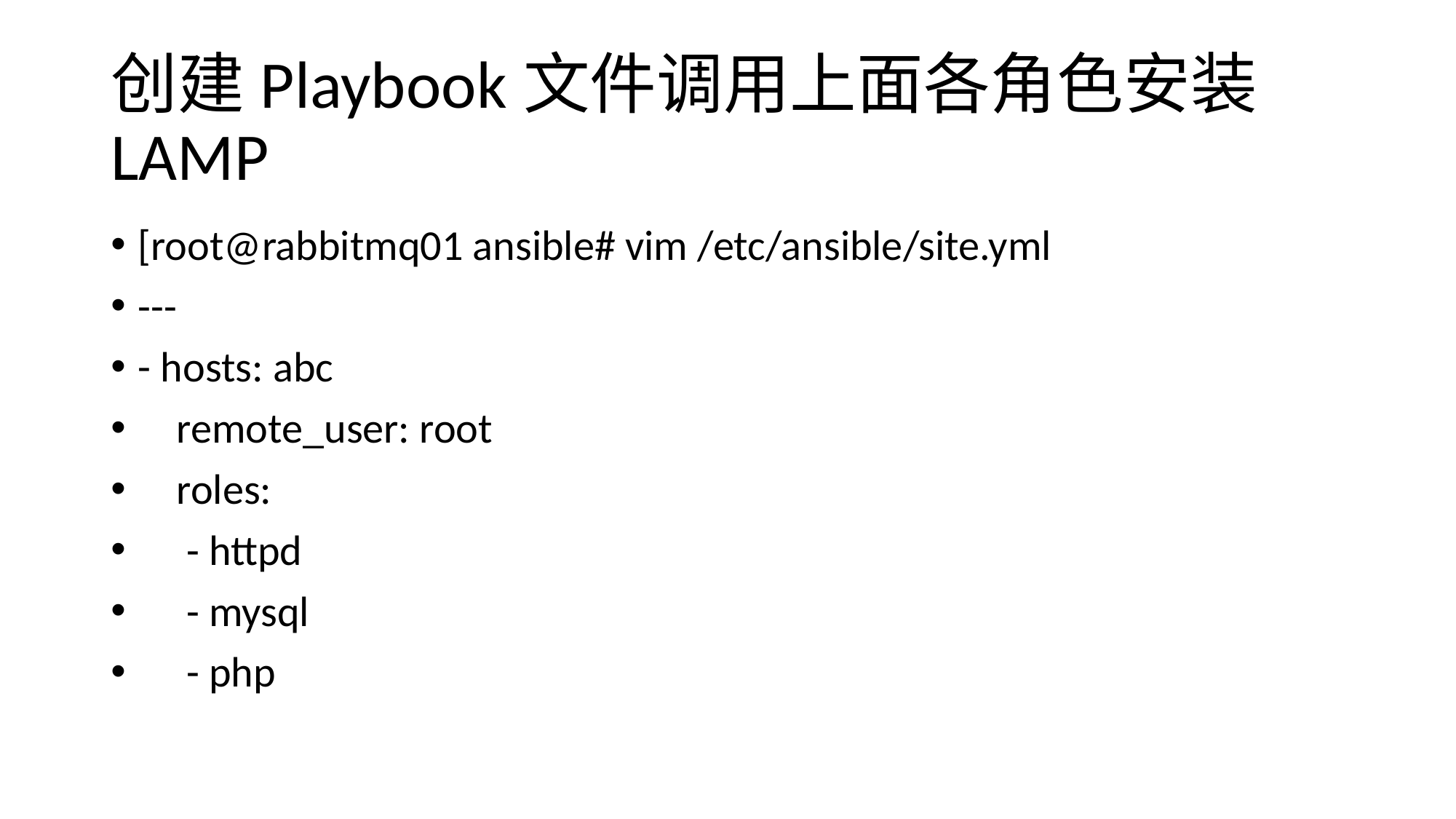

# 创建Playbook文件调用上面各角色安装LAMP
[root@rabbitmq01 ansible# vim /etc/ansible/site.yml
---
- hosts: abc
    remote_user: root
    roles:
     - httpd
     - mysql
     - php